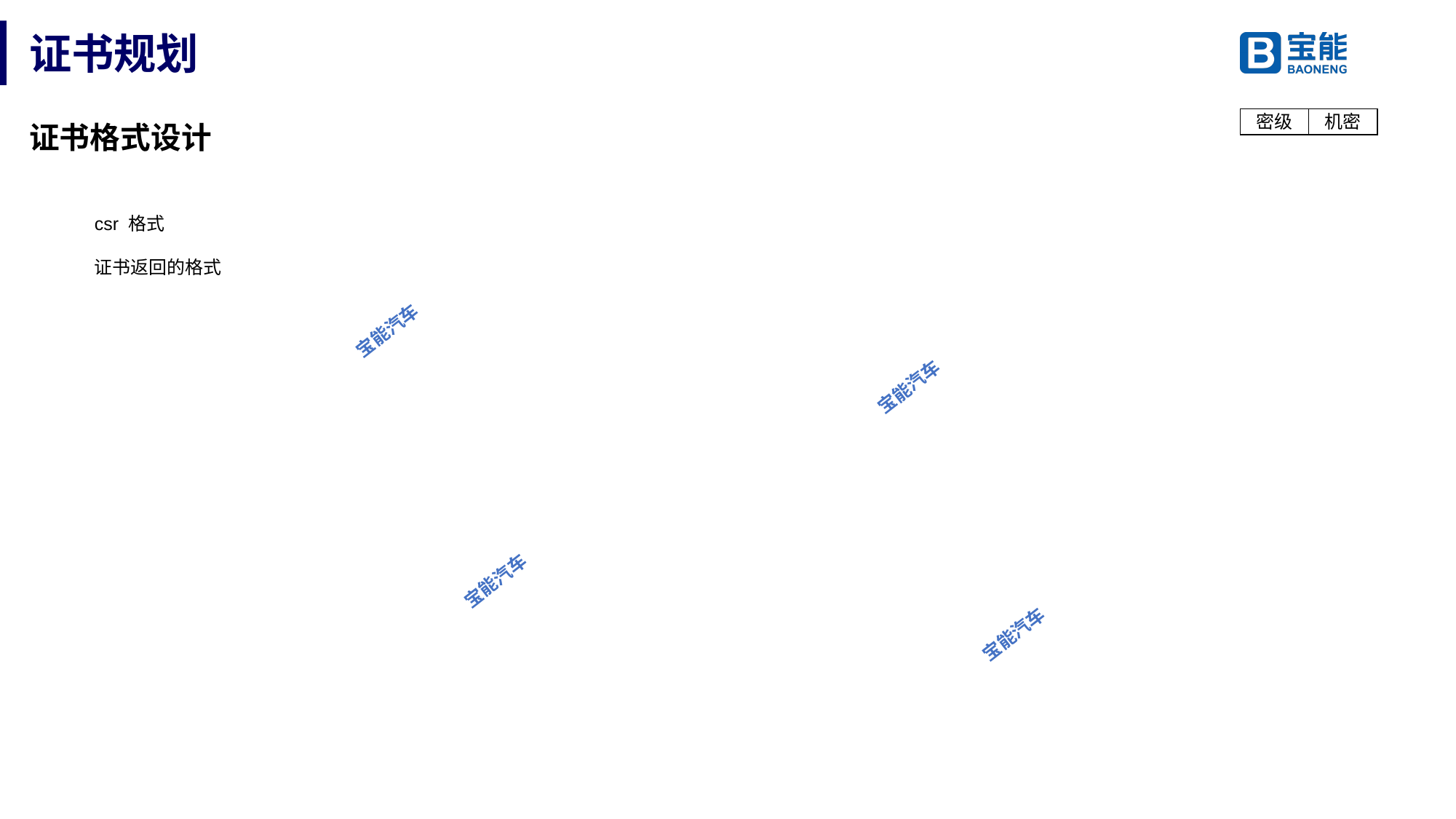

# 证书规划
证书格式设计
csr 格式

证书返回的格式
6